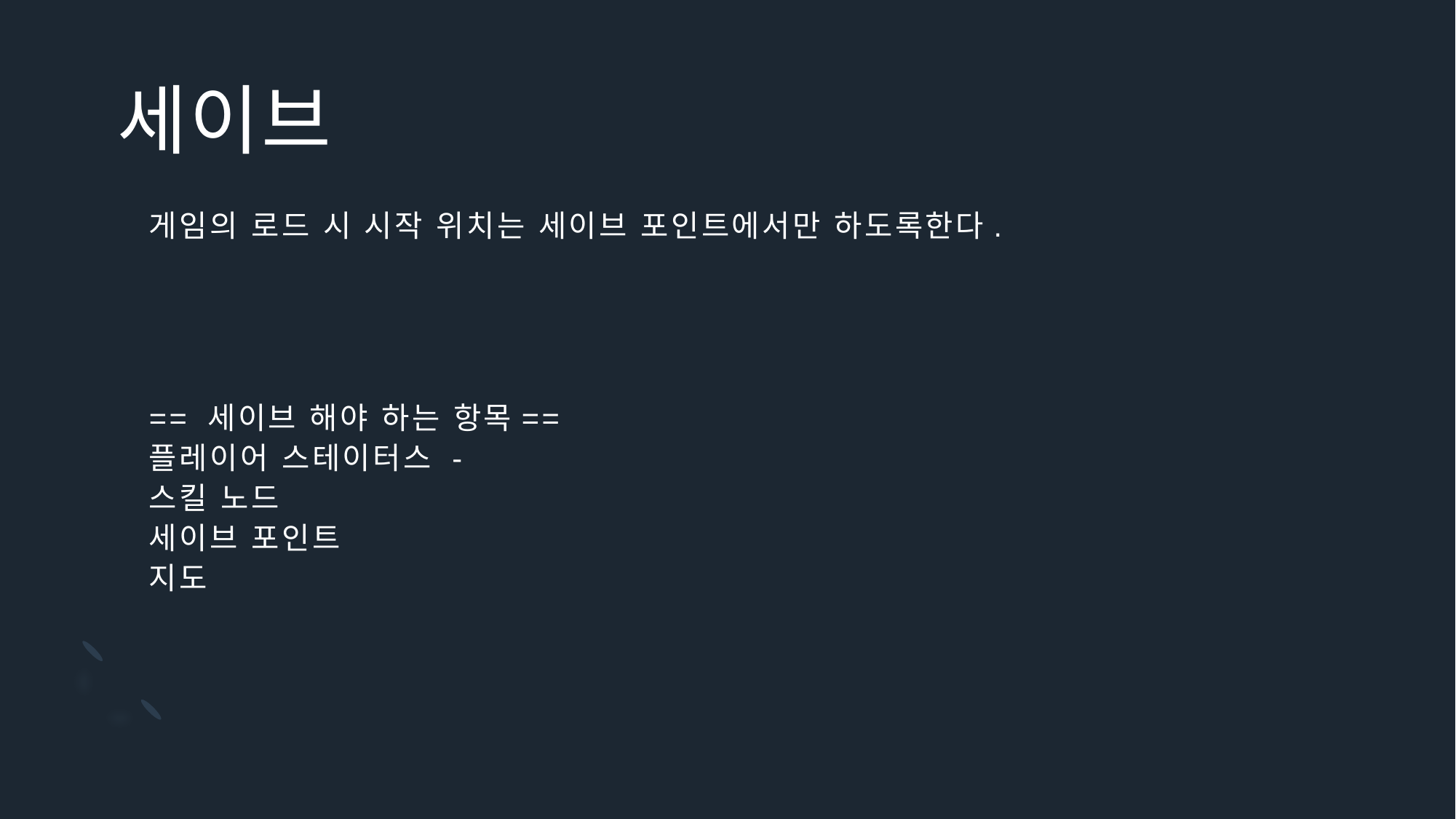

세이브
# 게임의 로드 시 시작 위치는 세이브 포인트에서만 하도록한다. == 세이브 해야 하는 항목== 플레이어 스테이터스 - 스킬 노드 세이브 포인트 지도